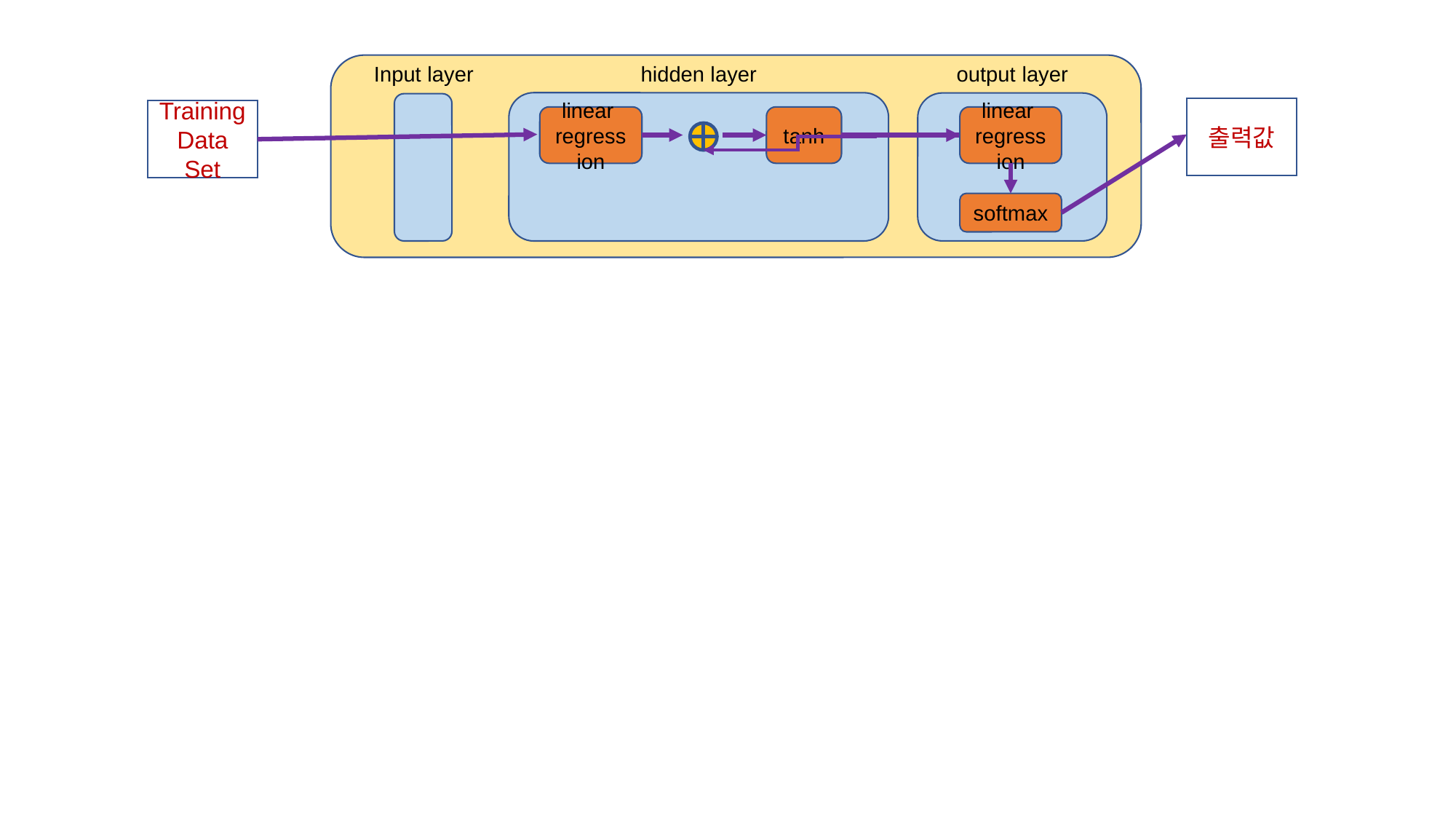

output layer
hidden layer

Input layer

출력값
Training Data Set
linear
regression
tanh
linear
regression

softmax